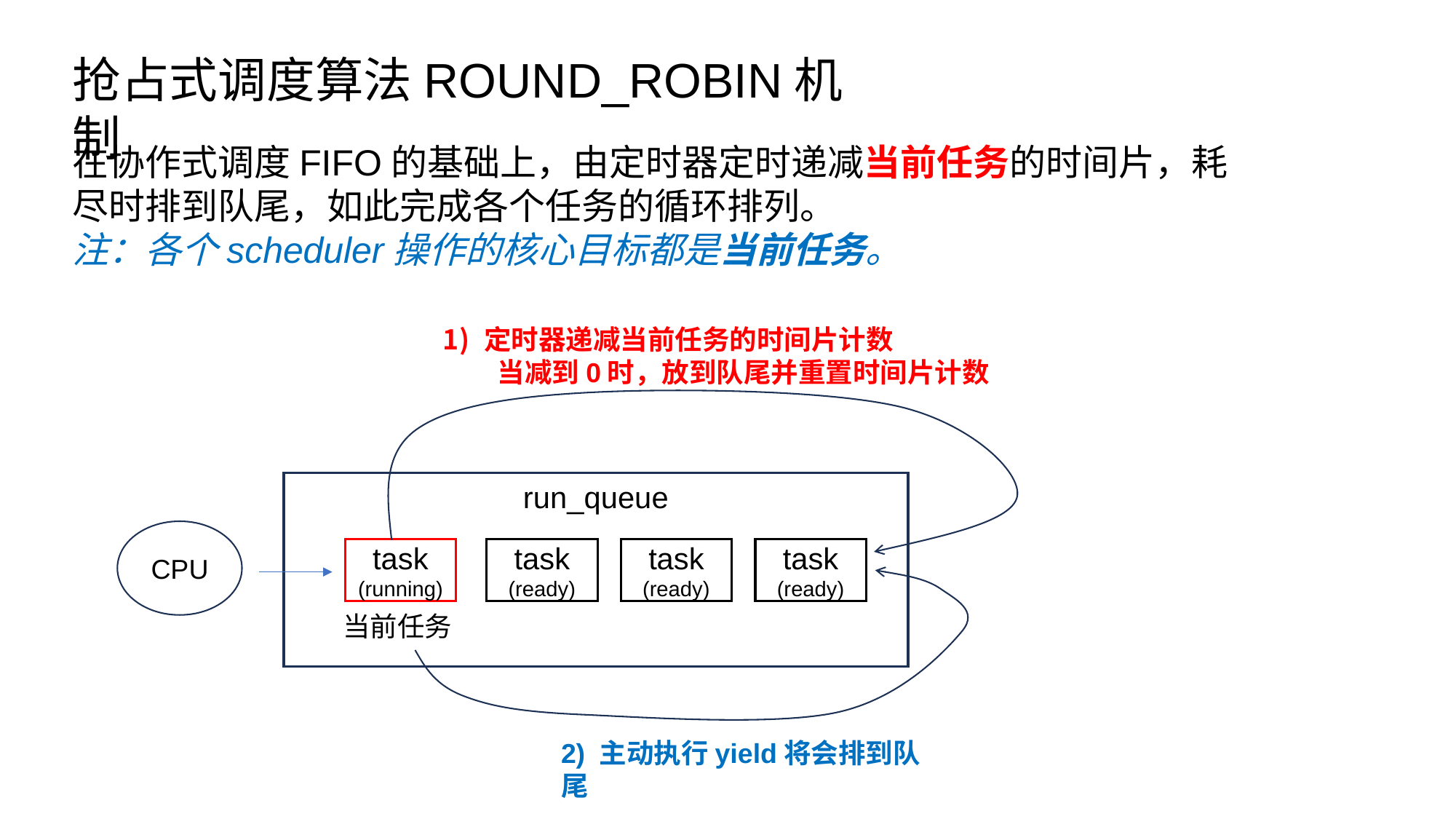

抢占式调度算法ROUND_ROBIN机制
在协作式调度FIFO的基础上，由定时器定时递减当前任务的时间片，耗尽时排到队尾，如此完成各个任务的循环排列。
注：各个scheduler操作的核心目标都是当前任务。
定时器递减当前任务的时间片计数
当减到0时，放到队尾并重置时间片计数

run_queue
CPU
task
(running)
task
(ready)
task
(ready)
task
(ready)

当前任务
2) 主动执行yield将会排到队尾